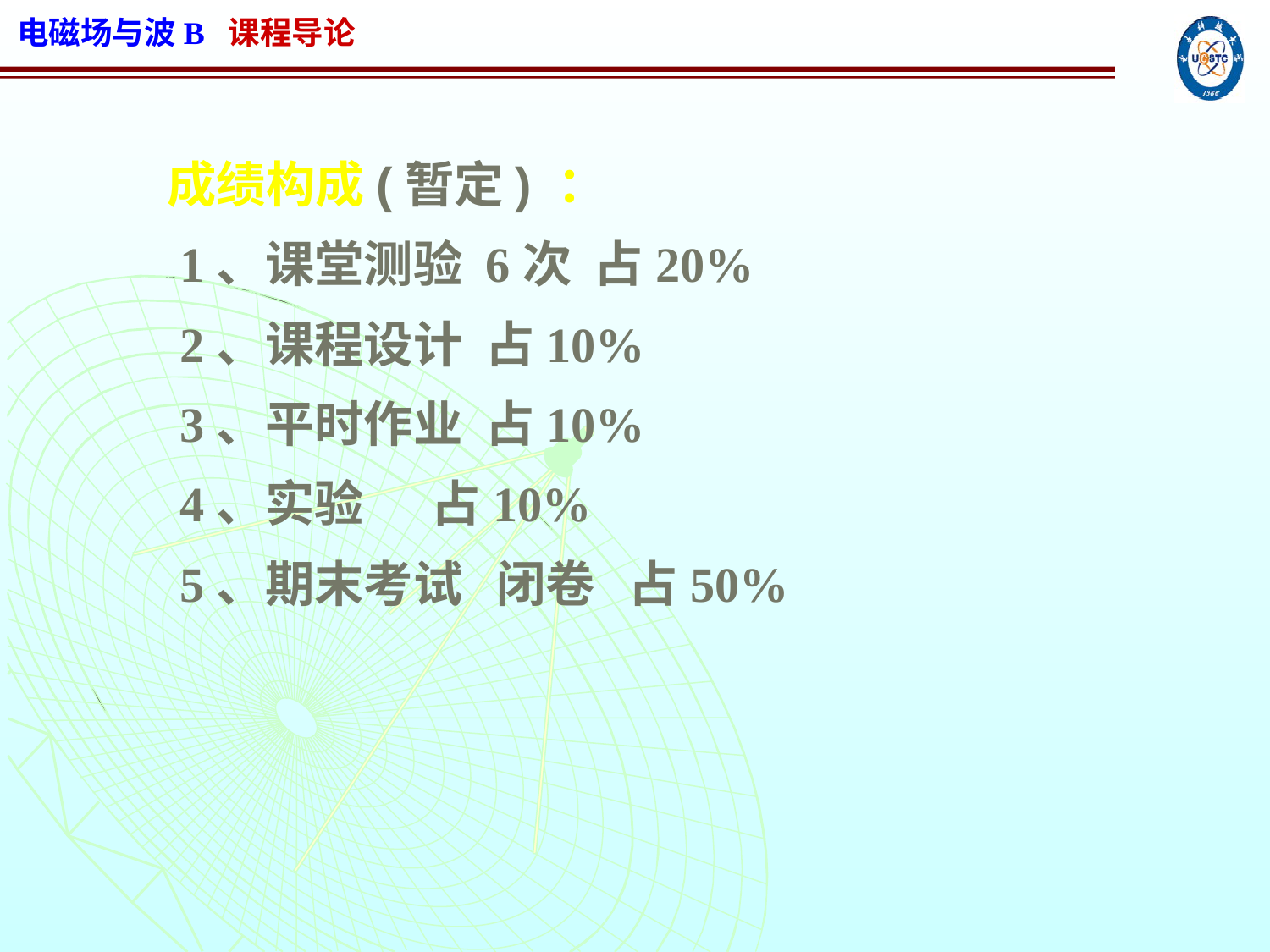

成绩构成(暂定) ：
 1、课堂测验 6次  占20%
 2、课程设计  占10%
 3、平时作业  占10%
 4、实验      占10%
 5、期末考试   闭卷   占50%